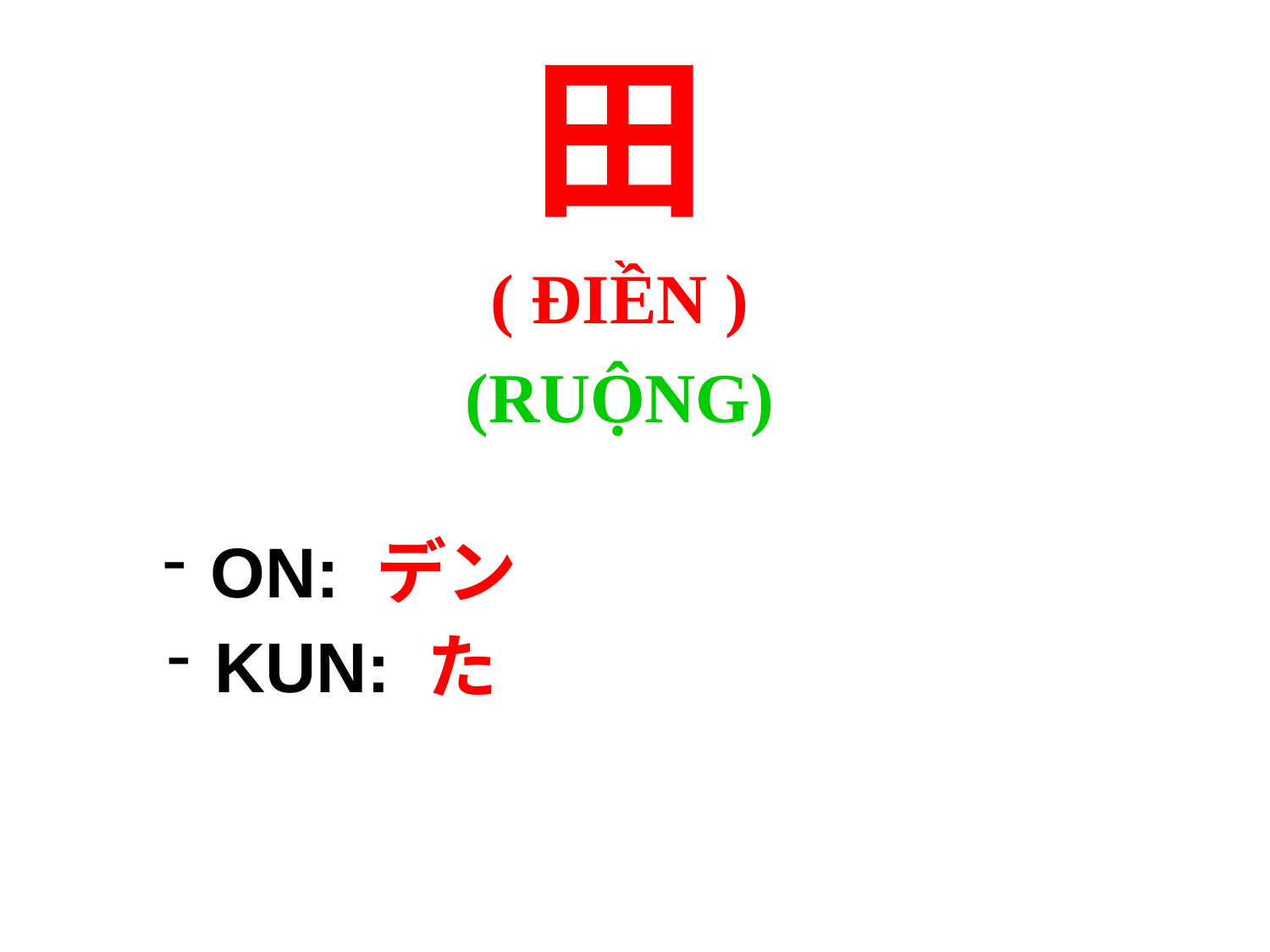

田
( ĐIỀN )
(RUỘNG)

ON: デン

KUN: た